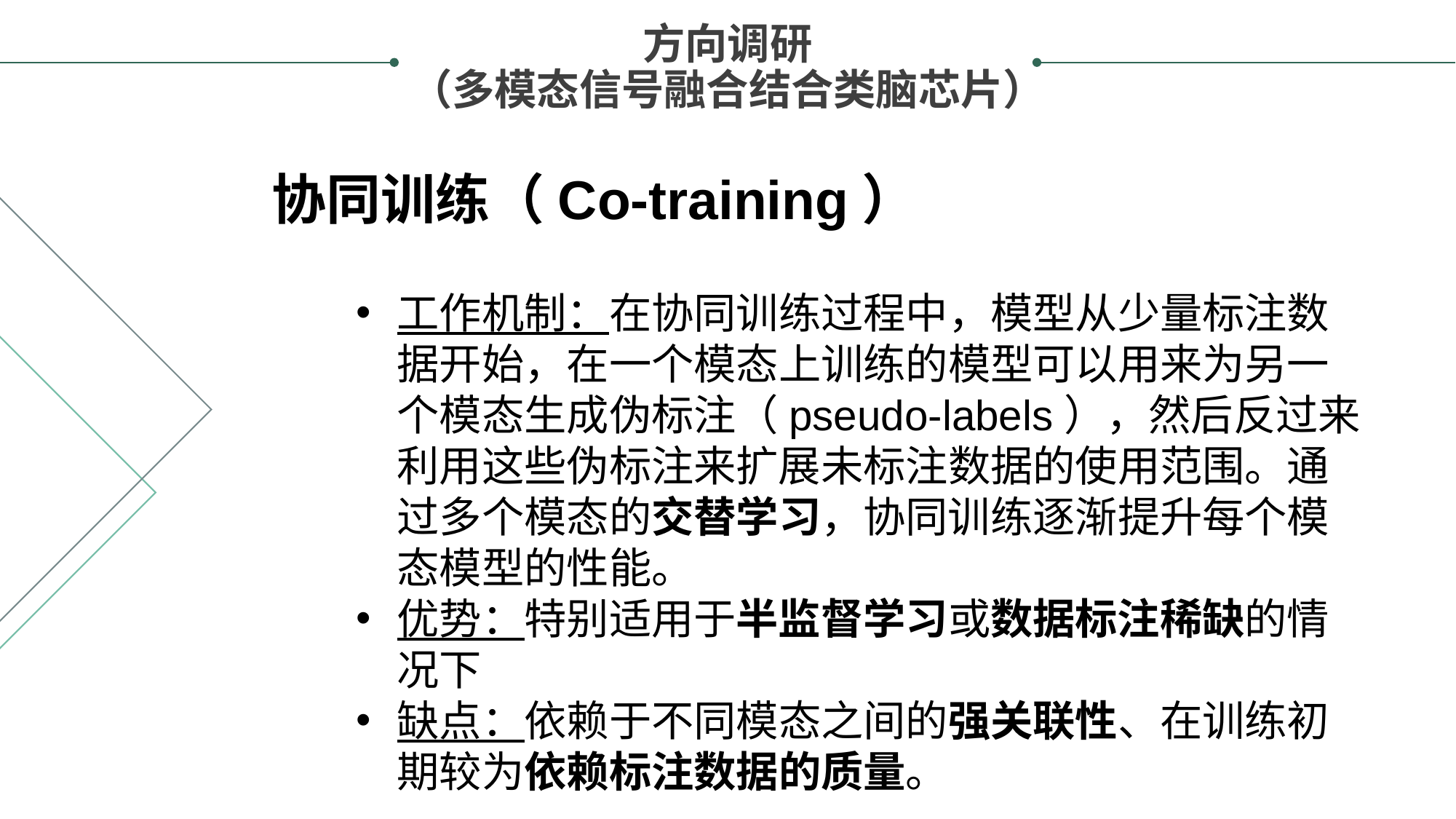

方向调研
（多模态信号融合结合类脑芯片）
协同训练（Co-training）

工作机制：在协同训练过程中，模型从少量标注数据开始，在一个模态上训练的模型可以用来为另一个模态生成伪标注（pseudo-labels），然后反过来利用这些伪标注来扩展未标注数据的使用范围。通过多个模态的交替学习，协同训练逐渐提升每个模态模型的性能。
优势：特别适用于半监督学习或数据标注稀缺的情况下
缺点：依赖于不同模态之间的强关联性、在训练初期较为依赖标注数据的质量。